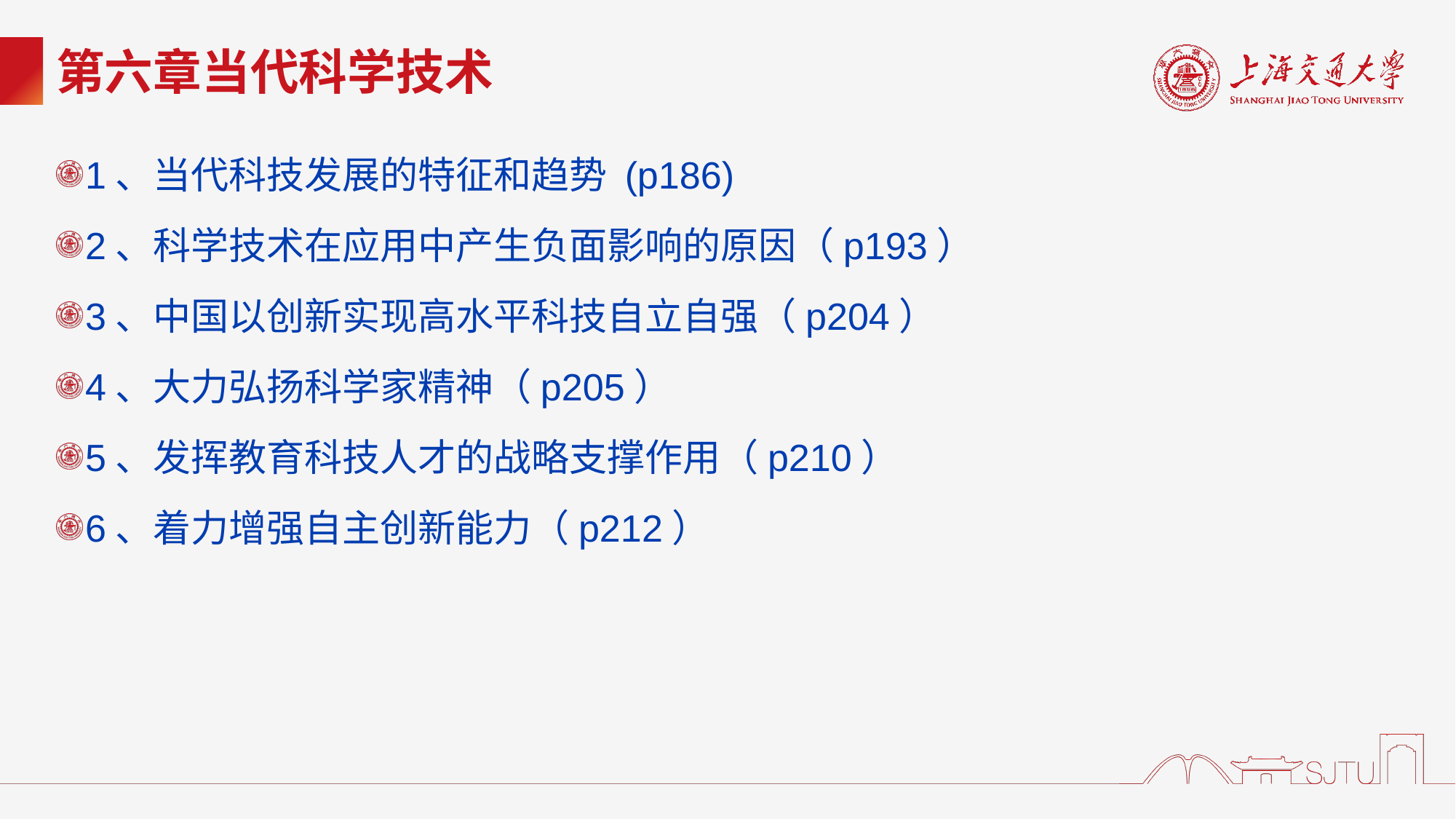

# 第六章当代科学技术
1、当代科技发展的特征和趋势 (p186)
2、科学技术在应用中产生负面影响的原因（p193）
3、中国以创新实现高水平科技自立自强（p204）
4、大力弘扬科学家精神（p205）
5、发挥教育科技人才的战略支撑作用（p210）
6、着力增强自主创新能力（p212）